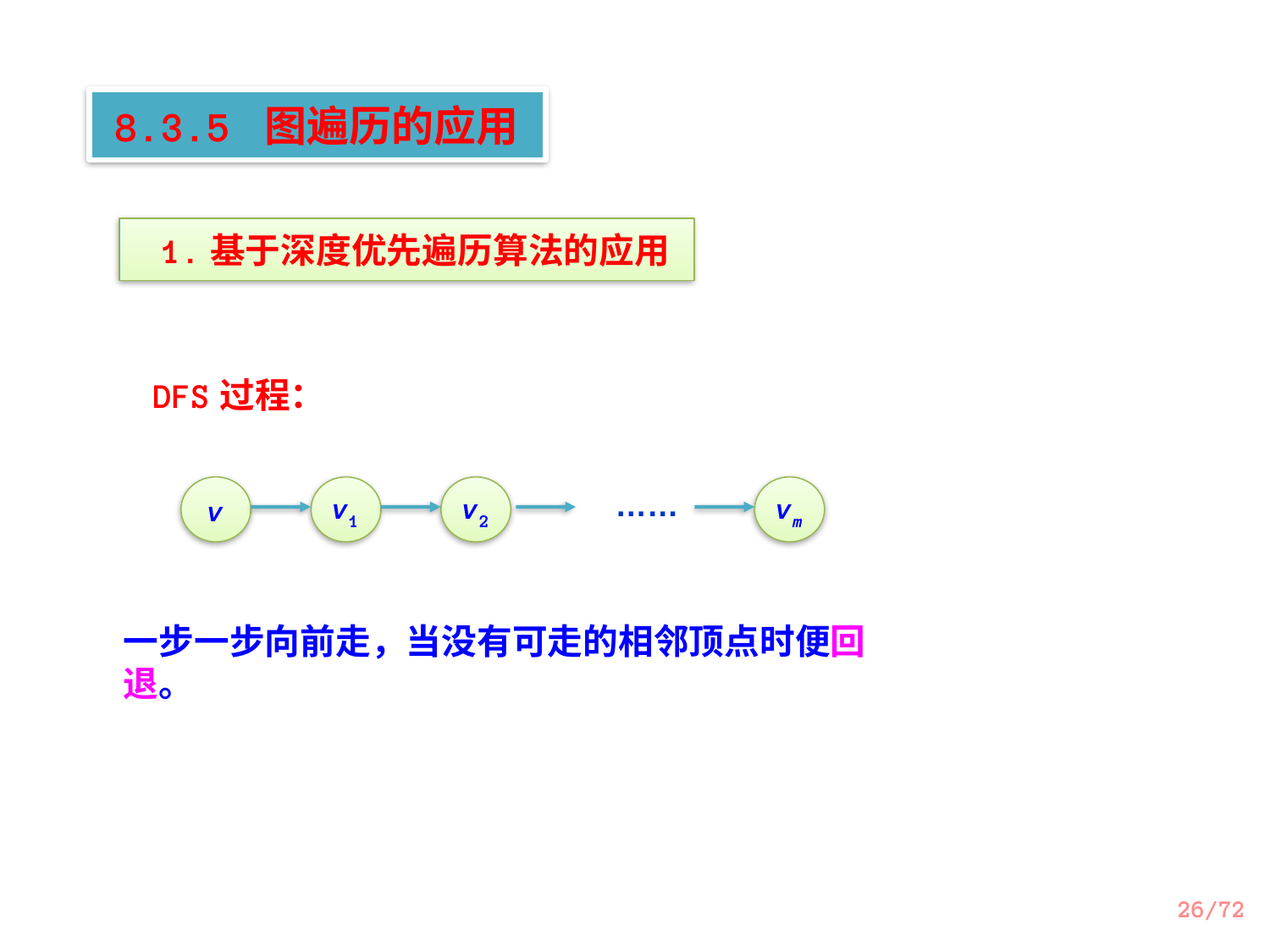

8.3.5 图遍历的应用
 1.基于深度优先遍历算法的应用
DFS过程：
v
v1

v2

vm
……

一步一步向前走，当没有可走的相邻顶点时便回退。
26/72